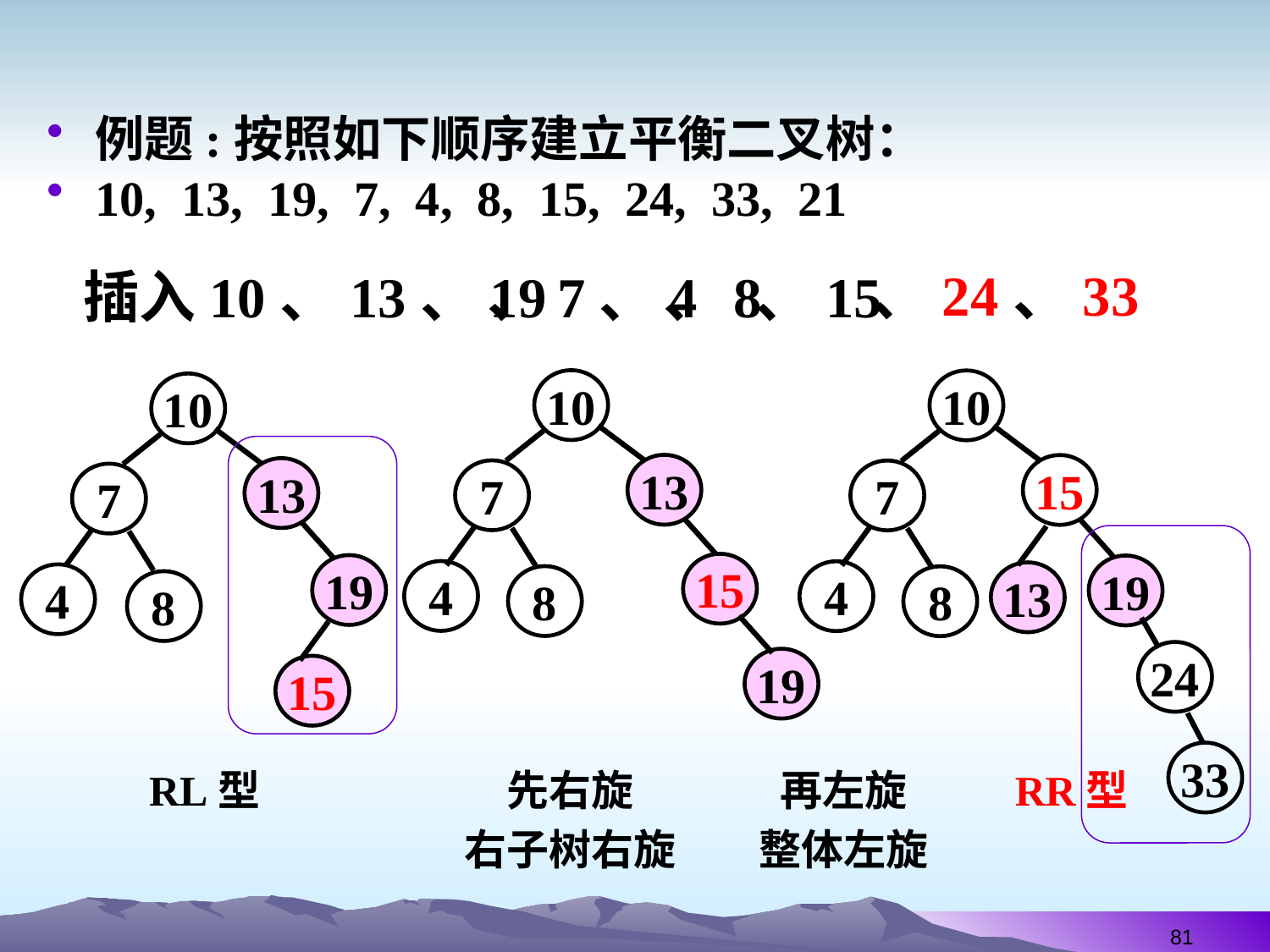

例题:按照如下顺序建立平衡二叉树：
10,  13,  19,  7,  4,  8,  15,  24,  33,  21
、24、33
插入10、13、19
、7、4
、8
、15
10

13
7

4
8
10

15
7

4
8
10

13
7

15
19
19
13
4
8

24
19
15

33
RL型
先右旋
右子树右旋
再左旋
整体左旋
RR型
81